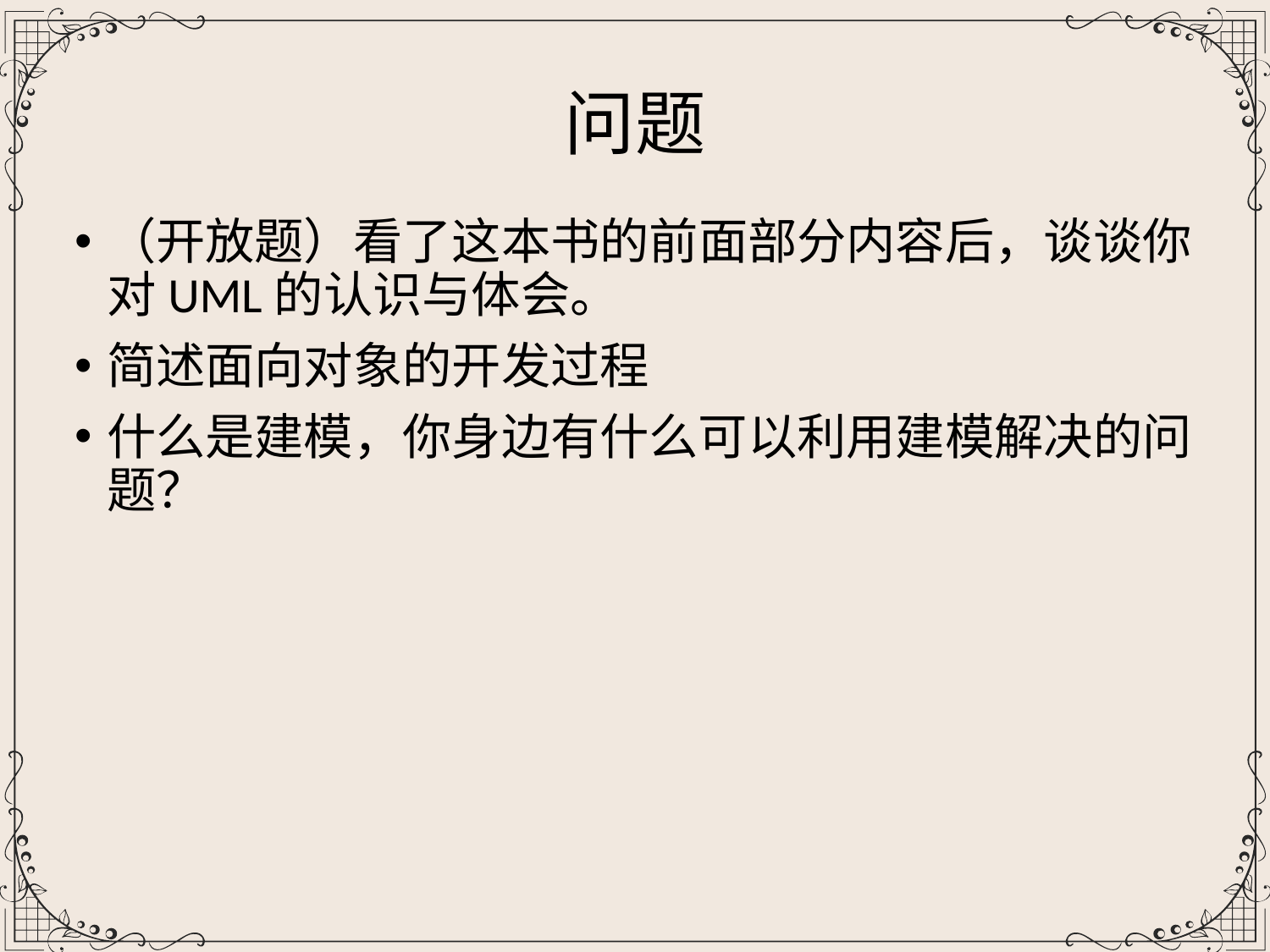

问题
（开放题）看了这本书的前面部分内容后，谈谈你对UML的认识与体会。
简述面向对象的开发过程
什么是建模，你身边有什么可以利用建模解决的问题？